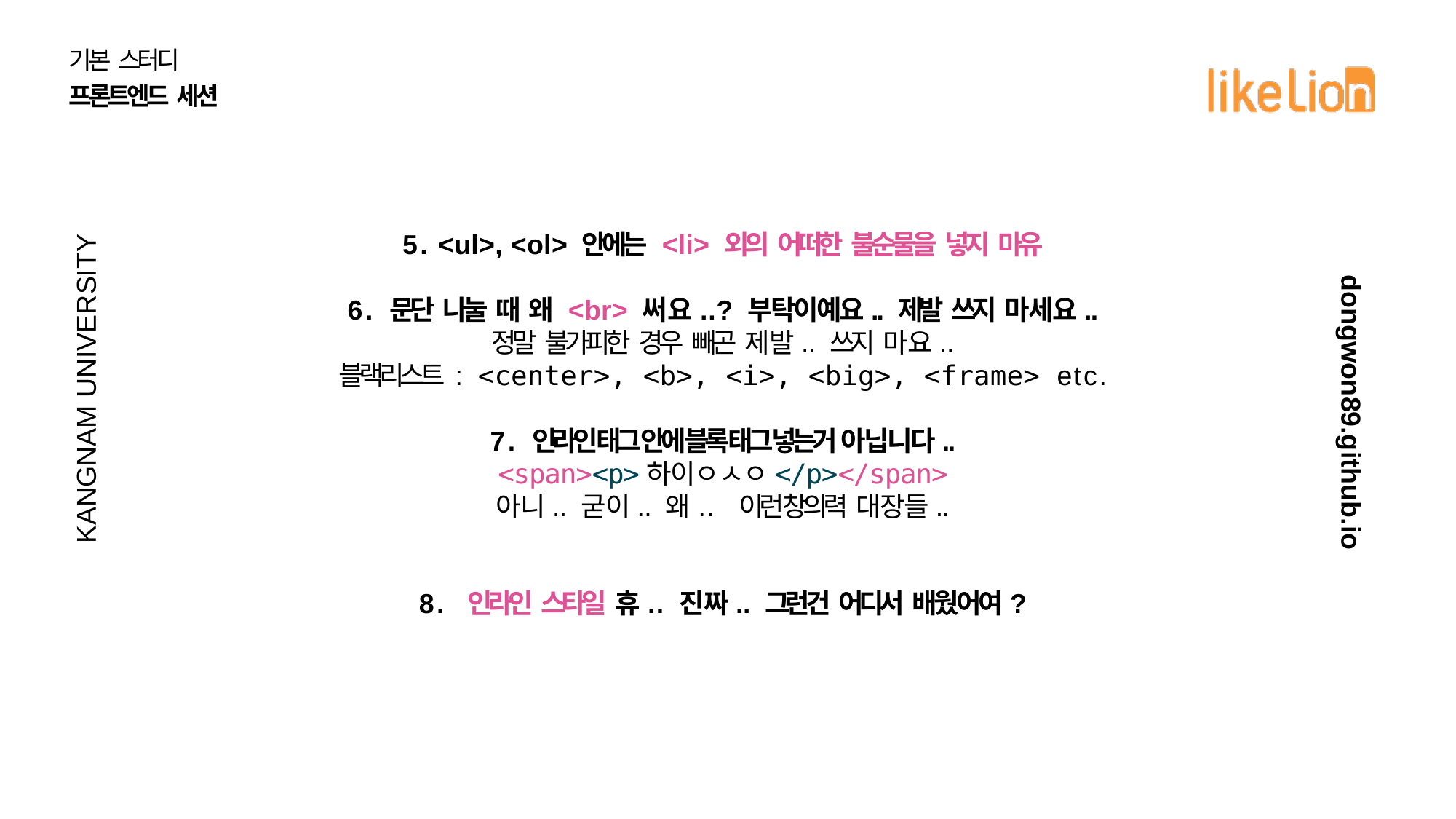

기본 스터디
프론트엔드 세션

KANGNAM UNIVERSITY
5. <ul>, <ol> 안에는 <li> 외의 어떠한 불순물을 넣지 마유

6. 문단 나눌 때 왜 <br> 써요..? 부탁이예요.. 제발 쓰지 마세요..
정말 불가피한 경우 빼곤 제발.. 쓰지 마요..
블랙리스트 : <center>, <b>, <i>, <big>, <frame> etc.

7. 인라인 태그 안에 블록 태그 넣는거 아닙니다..
<span><p>하이ㅇㅅㅇ</p></span>
아니.. 굳이.. 왜..  이런 창의력 대장들..

8. 인라인 스타일 휴.. 진짜.. 그런건 어디서 배웠어여?

dongwon89.github.io